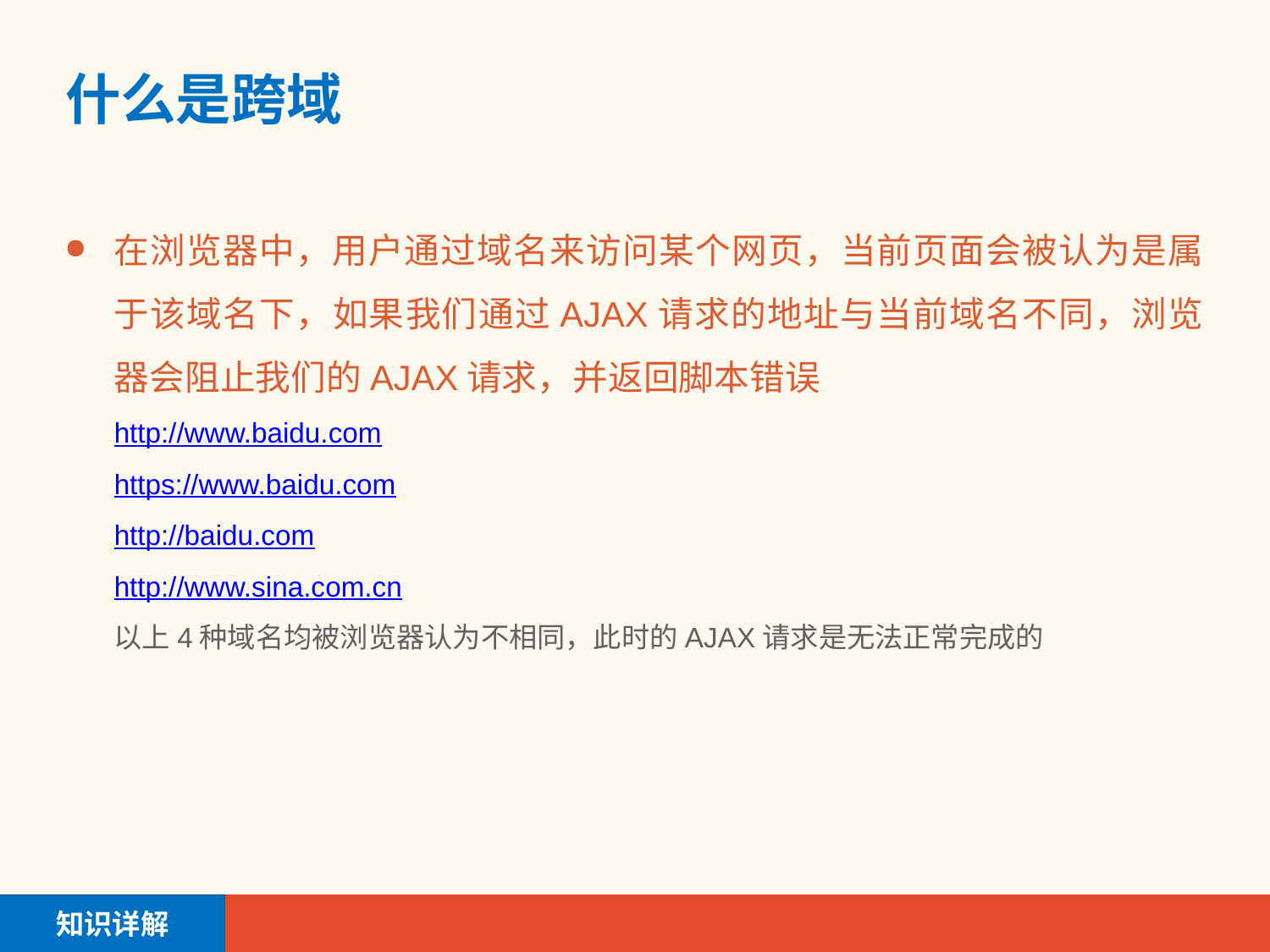

# 什么是跨域
在浏览器中，用户通过域名来访问某个网页，当前页面会被认为是属于该域名下，如果我们通过AJAX请求的地址与当前域名不同，浏览器会阻止我们的AJAX请求，并返回脚本错误
http://www.baidu.com
https://www.baidu.com
http://baidu.com
http://www.sina.com.cn
以上4种域名均被浏览器认为不相同，此时的AJAX请求是无法正常完成的